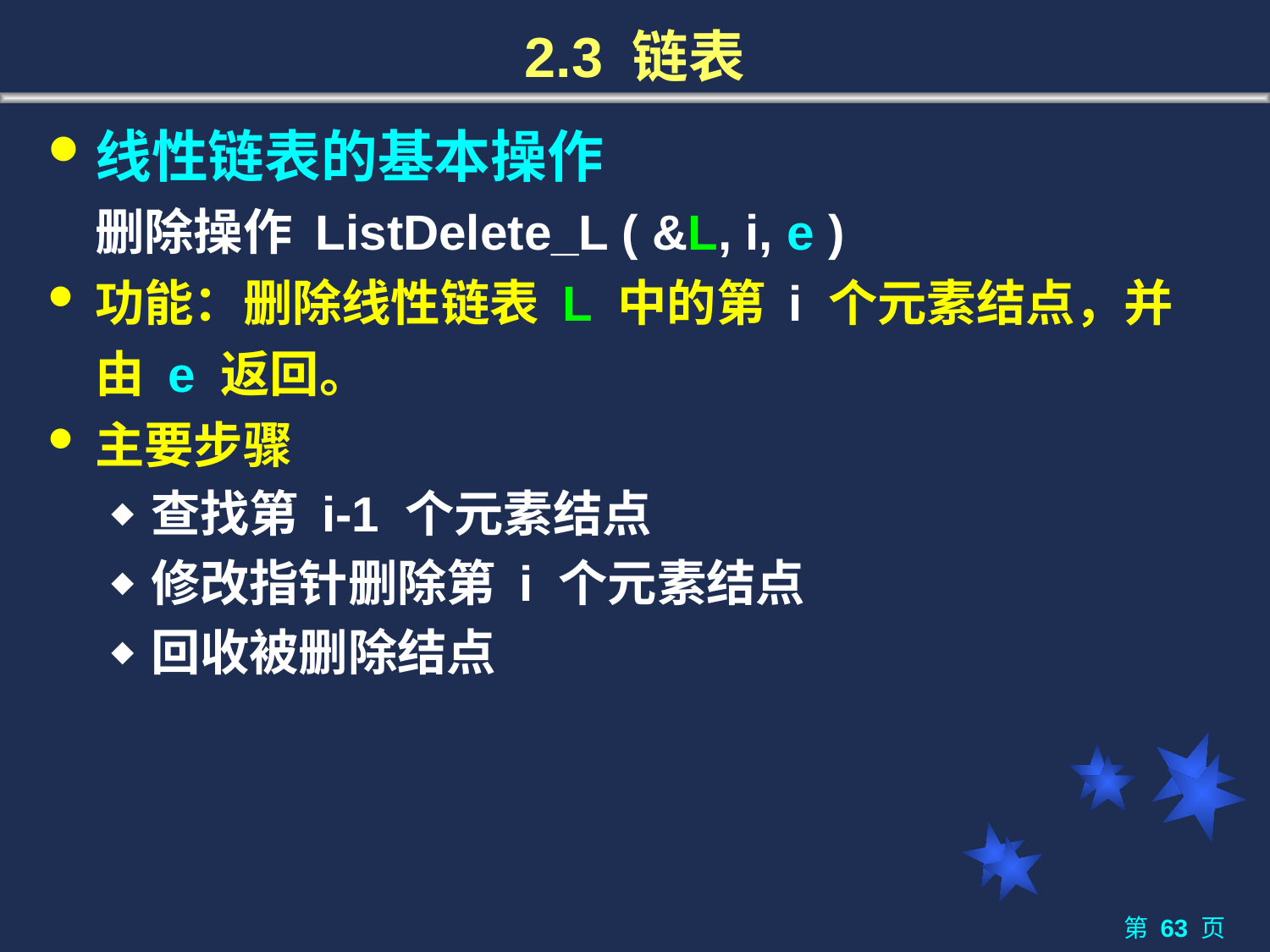

# 2.3 链表
线性链表的基本操作
	删除操作 ListDelete_L ( &L, i, e )
功能：删除线性链表 L 中的第 i 个元素结点，并由 e 返回。
主要步骤
查找第 i-1 个元素结点
修改指针删除第 i 个元素结点
回收被删除结点
第 63 页